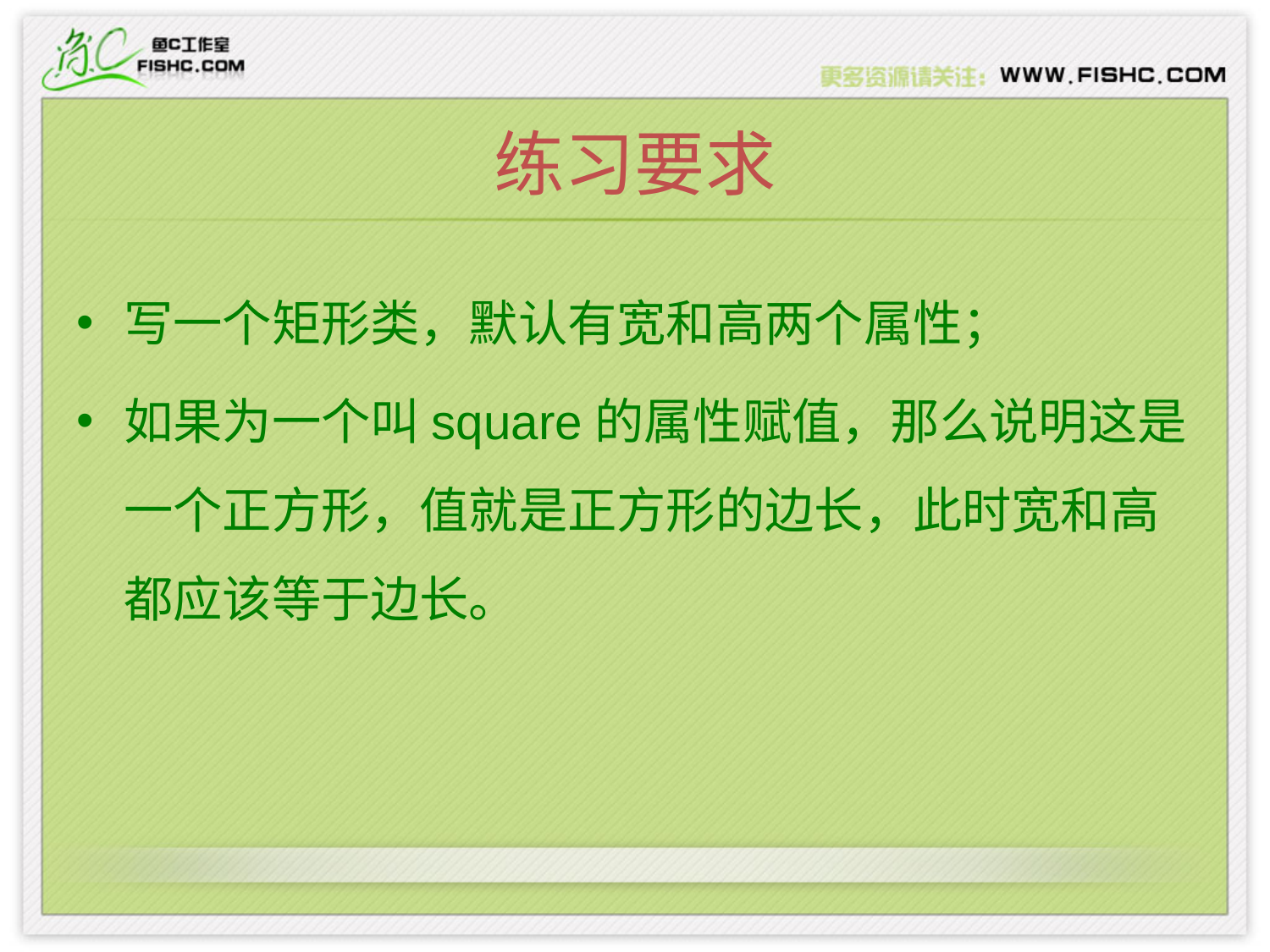

# 练习要求
写一个矩形类，默认有宽和高两个属性；
如果为一个叫square的属性赋值，那么说明这是一个正方形，值就是正方形的边长，此时宽和高都应该等于边长。